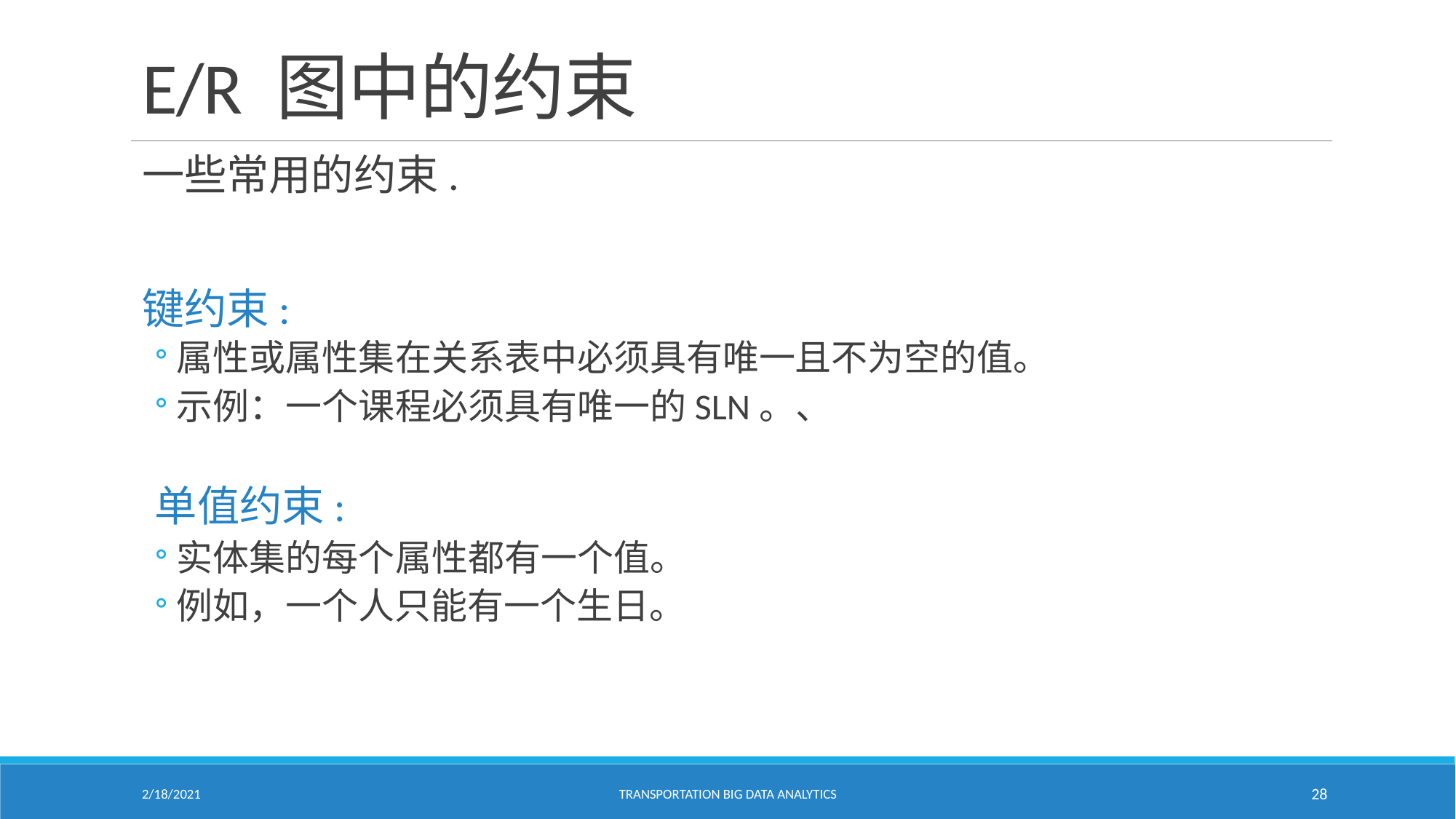

# E/R 图中的约束
一些常用的约束.

键约束:
属性或属性集在关系表中必须具有唯一且不为空的值。
示例：一个课程必须具有唯一的SLN。、

单值约束:
实体集的每个属性都有一个值。
例如，一个人只能有一个生日。
2/18/2021
Transportation Big Data Analytics
28